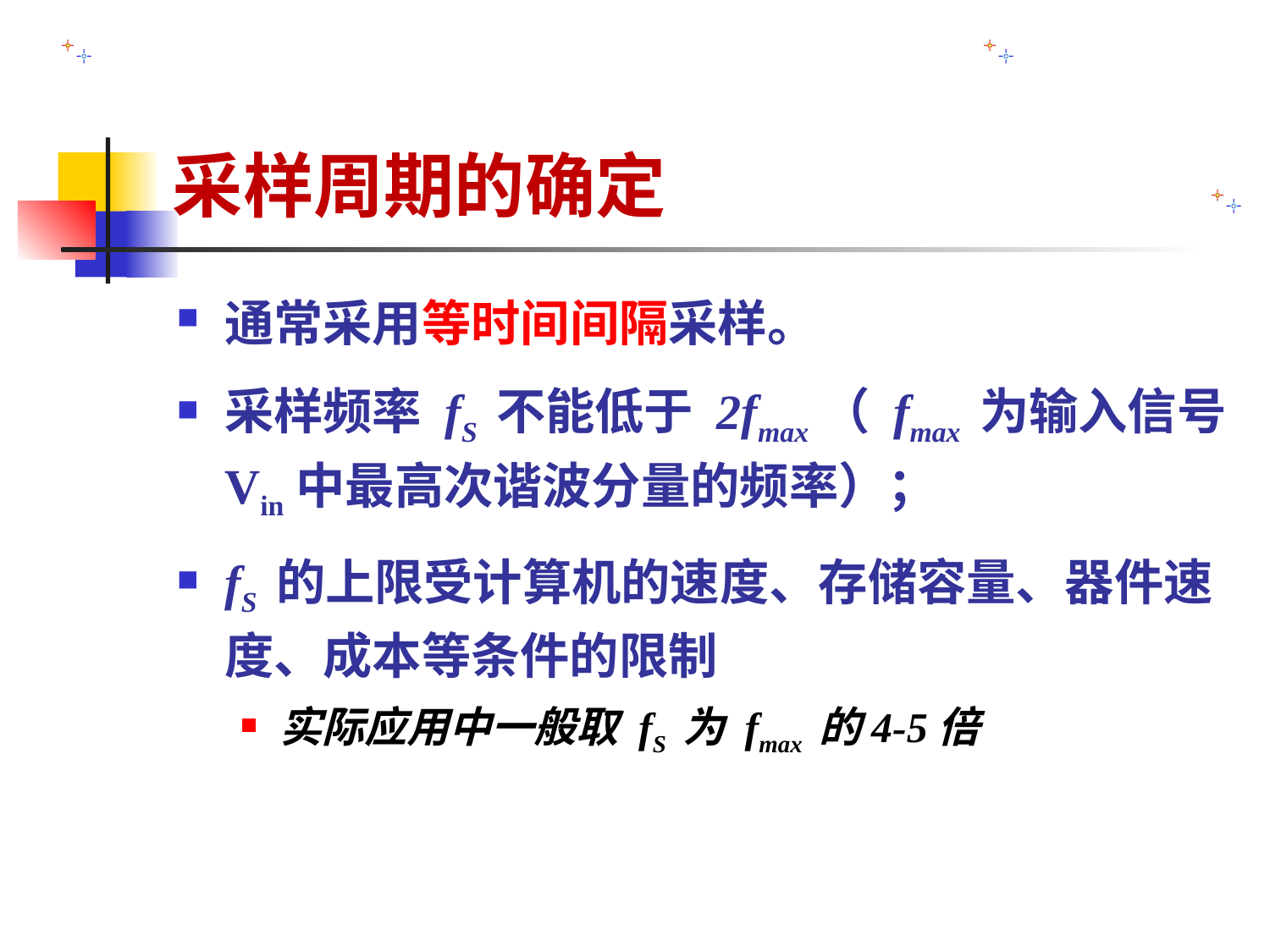

# 采样周期的确定
通常采用等时间间隔采样。
采样频率 fS 不能低于 2fmax（ fmax 为输入信号Vin中最高次谐波分量的频率）；
fS 的上限受计算机的速度、存储容量、器件速度、成本等条件的限制
实际应用中一般取 fS 为 fmax 的4-5倍